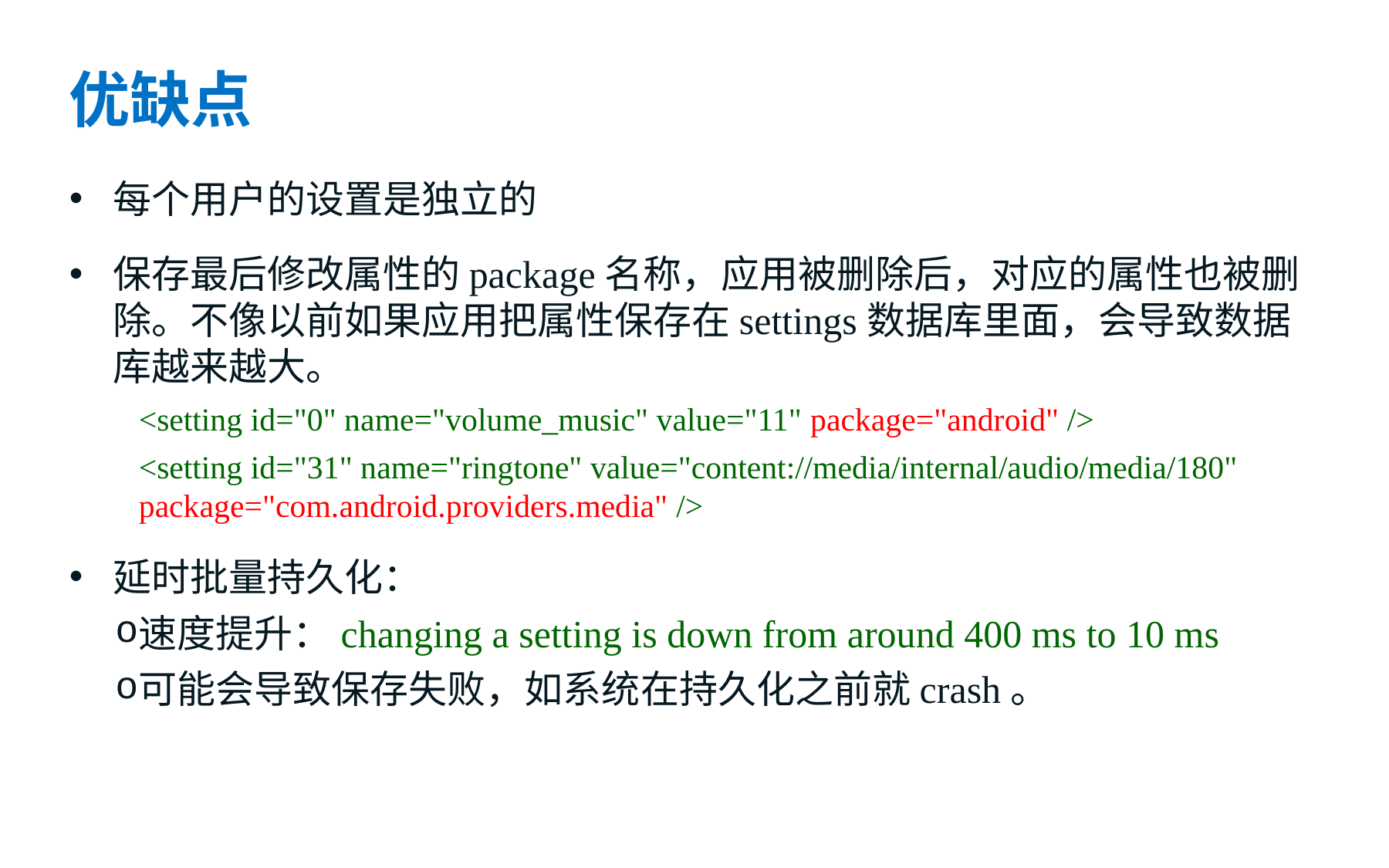

# 优缺点
每个用户的设置是独立的
保存最后修改属性的package名称，应用被删除后，对应的属性也被删除。不像以前如果应用把属性保存在settings数据库里面，会导致数据库越来越大。
<setting id="0" name="volume_music" value="11" package="android" />
<setting id="31" name="ringtone" value="content://media/internal/audio/media/180" package="com.android.providers.media" />
延时批量持久化：
速度提升：changing a setting is down from around 400 ms to 10 ms
可能会导致保存失败，如系统在持久化之前就crash。